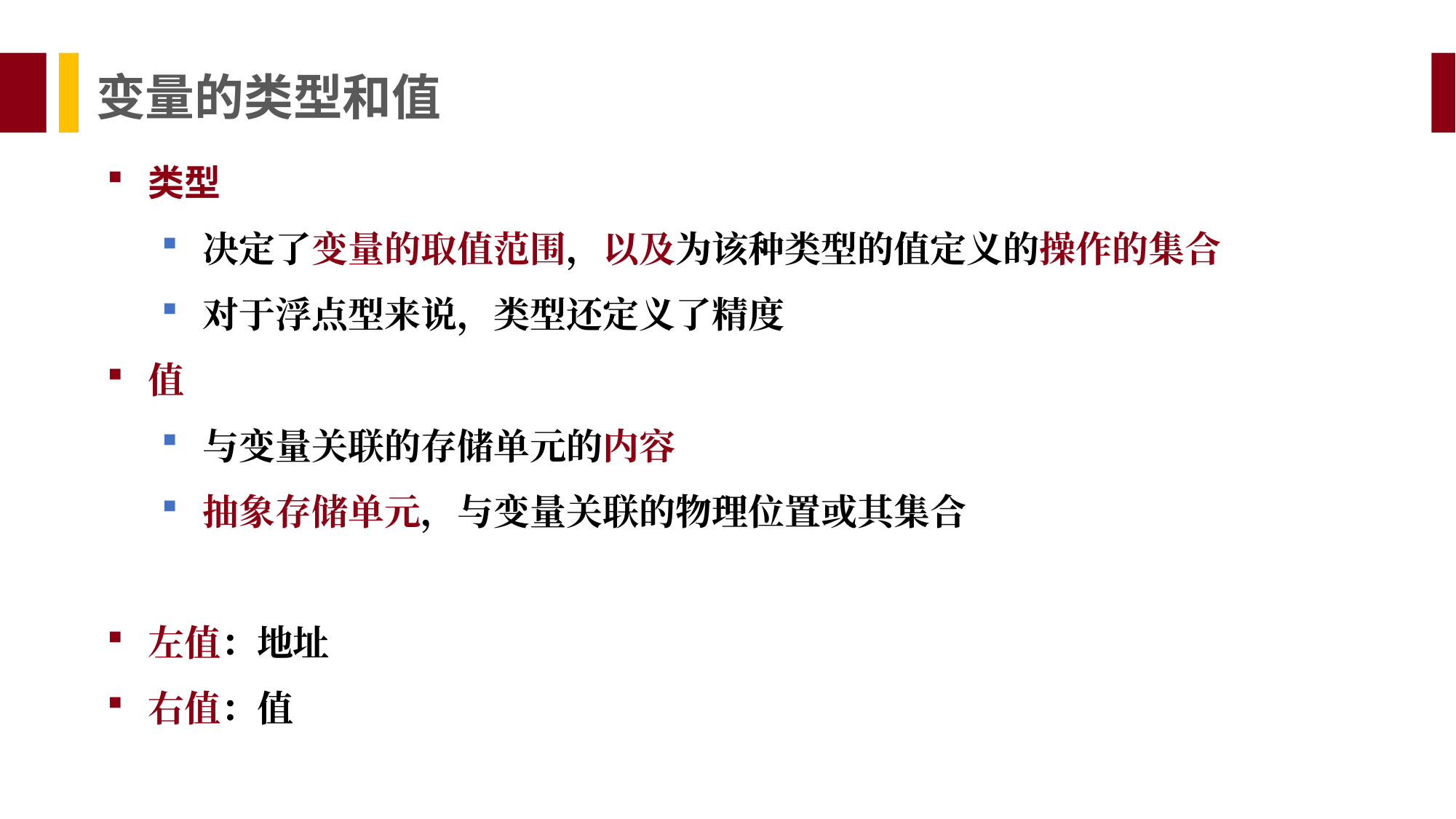

变量的类型和值
类型
决定了变量的取值范围，以及为该种类型的值定义的操作的集合
对于浮点型来说，类型还定义了精度
值
与变量关联的存储单元的内容
抽象存储单元，与变量关联的物理位置或其集合

左值：地址
右值：值